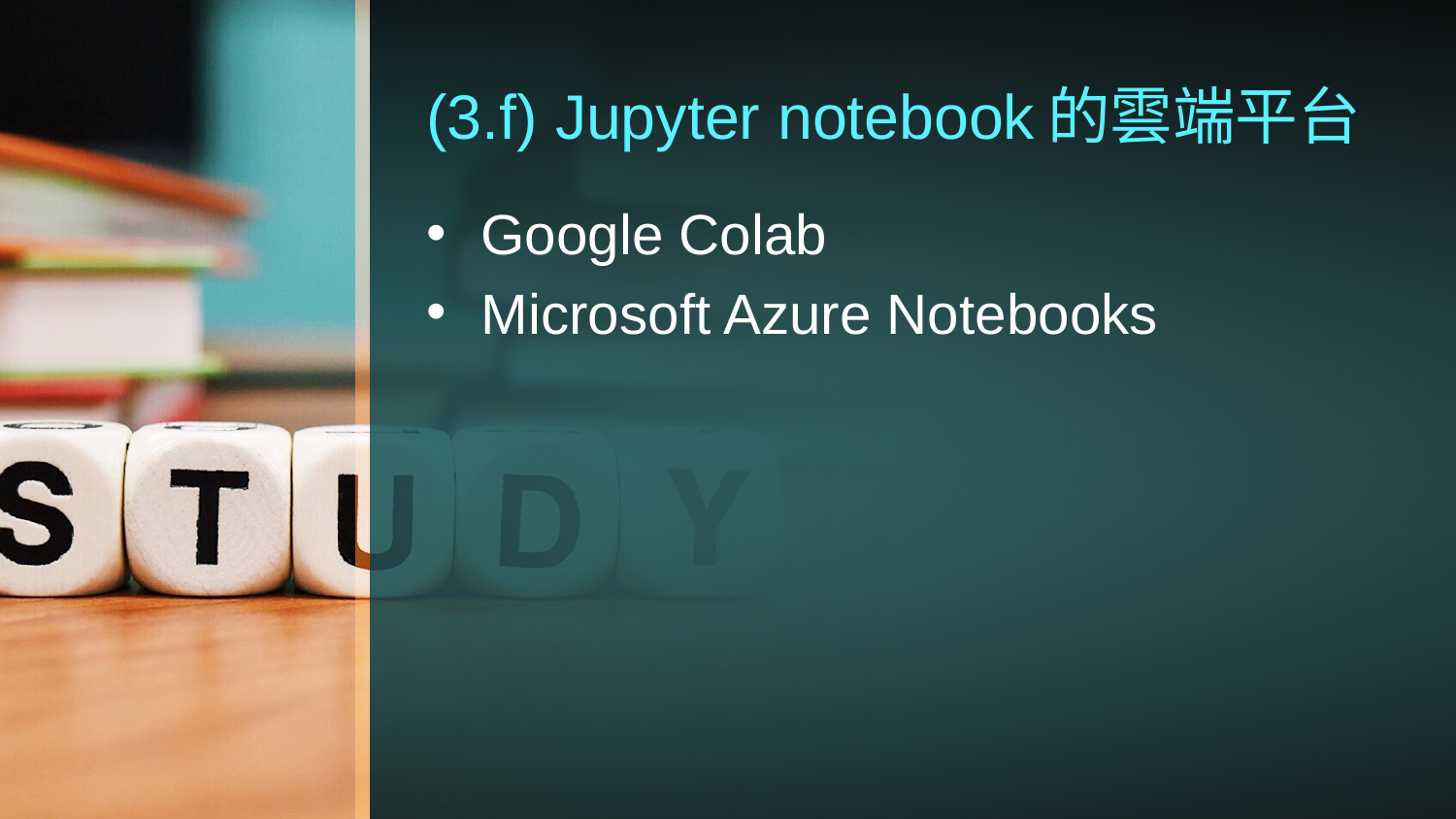

# (3.f) Jupyter notebook的雲端平台
Google Colab
Microsoft Azure Notebooks